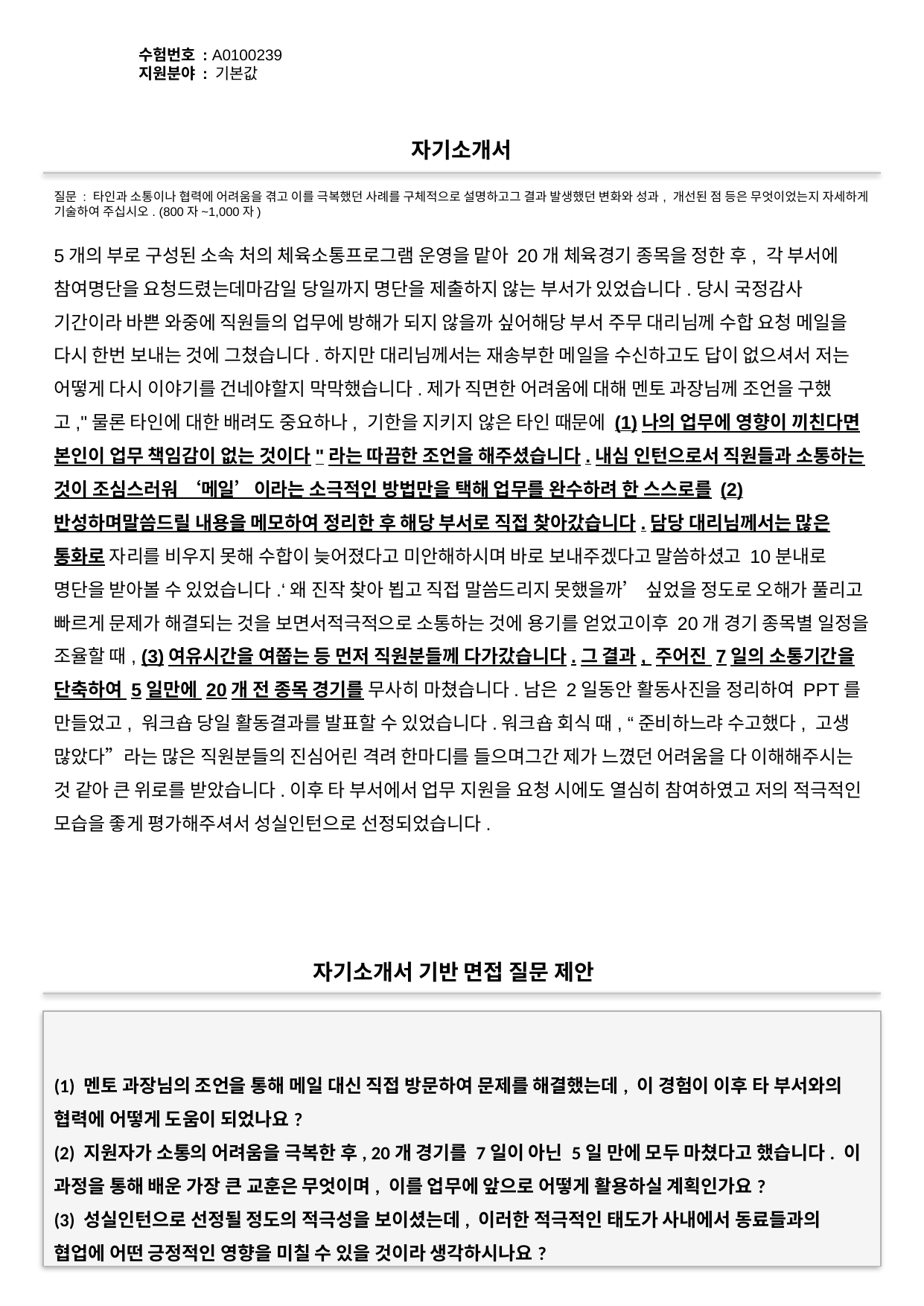

수험번호 : A0100239
지원분야 : 기본값
#

자기소개서

질문 : 타인과 소통이나 협력에 어려움을 겪고 이를 극복했던 사례를 구체적으로 설명하고그 결과 발생했던 변화와 성과, 개선된 점 등은 무엇이었는지 자세하게 기술하여 주십시오. (800자~1,000자)

5개의 부로 구성된 소속 처의 체육소통프로그램 운영을 맡아 20개 체육경기 종목을 정한 후, 각 부서에 참여명단을 요청드렸는데마감일 당일까지 명단을 제출하지 않는 부서가 있었습니다.당시 국정감사 기간이라 바쁜 와중에 직원들의 업무에 방해가 되지 않을까 싶어해당 부서 주무 대리님께 수합 요청 메일을 다시 한번 보내는 것에 그쳤습니다.하지만 대리님께서는 재송부한 메일을 수신하고도 답이 없으셔서 저는 어떻게 다시 이야기를 건네야할지 막막했습니다.제가 직면한 어려움에 대해 멘토 과장님께 조언을 구했고,"물론 타인에 대한 배려도 중요하나, 기한을 지키지 않은 타인 때문에 (1)나의 업무에 영향이 끼친다면 본인이 업무 책임감이 없는 것이다"라는 따끔한 조언을 해주셨습니다.내심 인턴으로서 직원들과 소통하는 것이 조심스러워 ‘메일’이라는 소극적인 방법만을 택해 업무를 완수하려 한 스스로를 (2)반성하며말씀드릴 내용을 메모하여 정리한 후 해당 부서로 직접 찾아갔습니다.담당 대리님께서는 많은 통화로 자리를 비우지 못해 수합이 늦어졌다고 미안해하시며 바로 보내주겠다고 말씀하셨고 10분내로 명단을 받아볼 수 있었습니다.‘왜 진작 찾아 뵙고 직접 말씀드리지 못했을까’ 싶었을 정도로 오해가 풀리고 빠르게 문제가 해결되는 것을 보면서적극적으로 소통하는 것에 용기를 얻었고이후 20개 경기 종목별 일정을 조율할 때, (3)여유시간을 여쭙는 등 먼저 직원분들께 다가갔습니다.그 결과, 주어진 7일의 소통기간을 단축하여 5일만에 20개 전 종목 경기를 무사히 마쳤습니다.남은 2일동안 활동사진을 정리하여 PPT를 만들었고, 워크숍 당일 활동결과를 발표할 수 있었습니다.워크숍 회식 때, “준비하느랴 수고했다, 고생 많았다”라는 많은 직원분들의 진심어린 격려 한마디를 들으며그간 제가 느꼈던 어려움을 다 이해해주시는 것 같아 큰 위로를 받았습니다.이후 타 부서에서 업무 지원을 요청 시에도 열심히 참여하였고 저의 적극적인 모습을 좋게 평가해주셔서 성실인턴으로 선정되었습니다.

자기소개서 기반 면접 질문 제안

(1) 멘토 과장님의 조언을 통해 메일 대신 직접 방문하여 문제를 해결했는데, 이 경험이 이후 타 부서와의 협력에 어떻게 도움이 되었나요?
(2) 지원자가 소통의 어려움을 극복한 후, 20개 경기를 7일이 아닌 5일 만에 모두 마쳤다고 했습니다. 이 과정을 통해 배운 가장 큰 교훈은 무엇이며, 이를 업무에 앞으로 어떻게 활용하실 계획인가요?
(3) 성실인턴으로 선정될 정도의 적극성을 보이셨는데, 이러한 적극적인 태도가 사내에서 동료들과의 협업에 어떤 긍정적인 영향을 미칠 수 있을 것이라 생각하시나요?